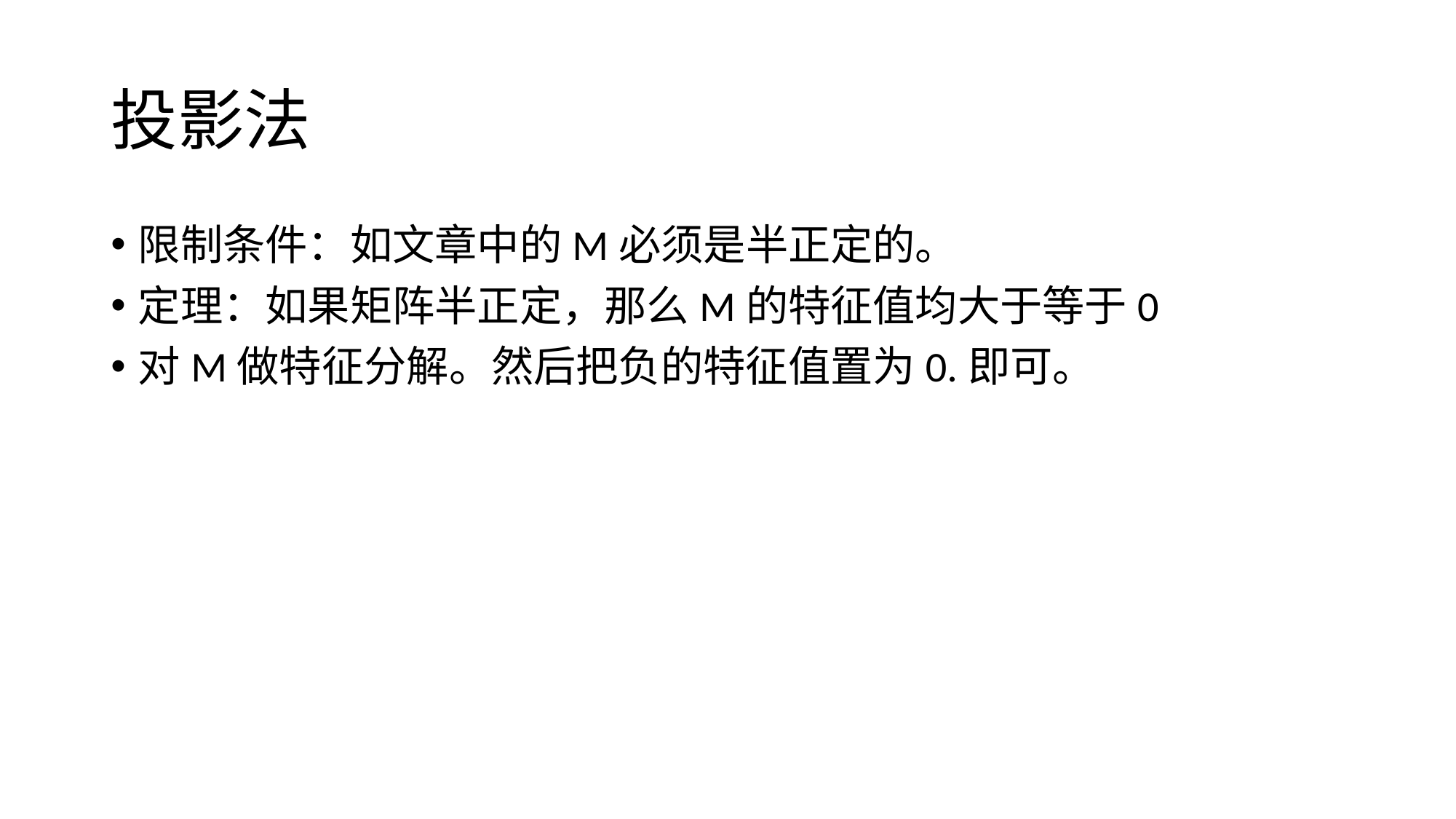

# 投影法
限制条件：如文章中的M必须是半正定的。
定理：如果矩阵半正定，那么M的特征值均大于等于0
对M做特征分解。然后把负的特征值置为0.即可。